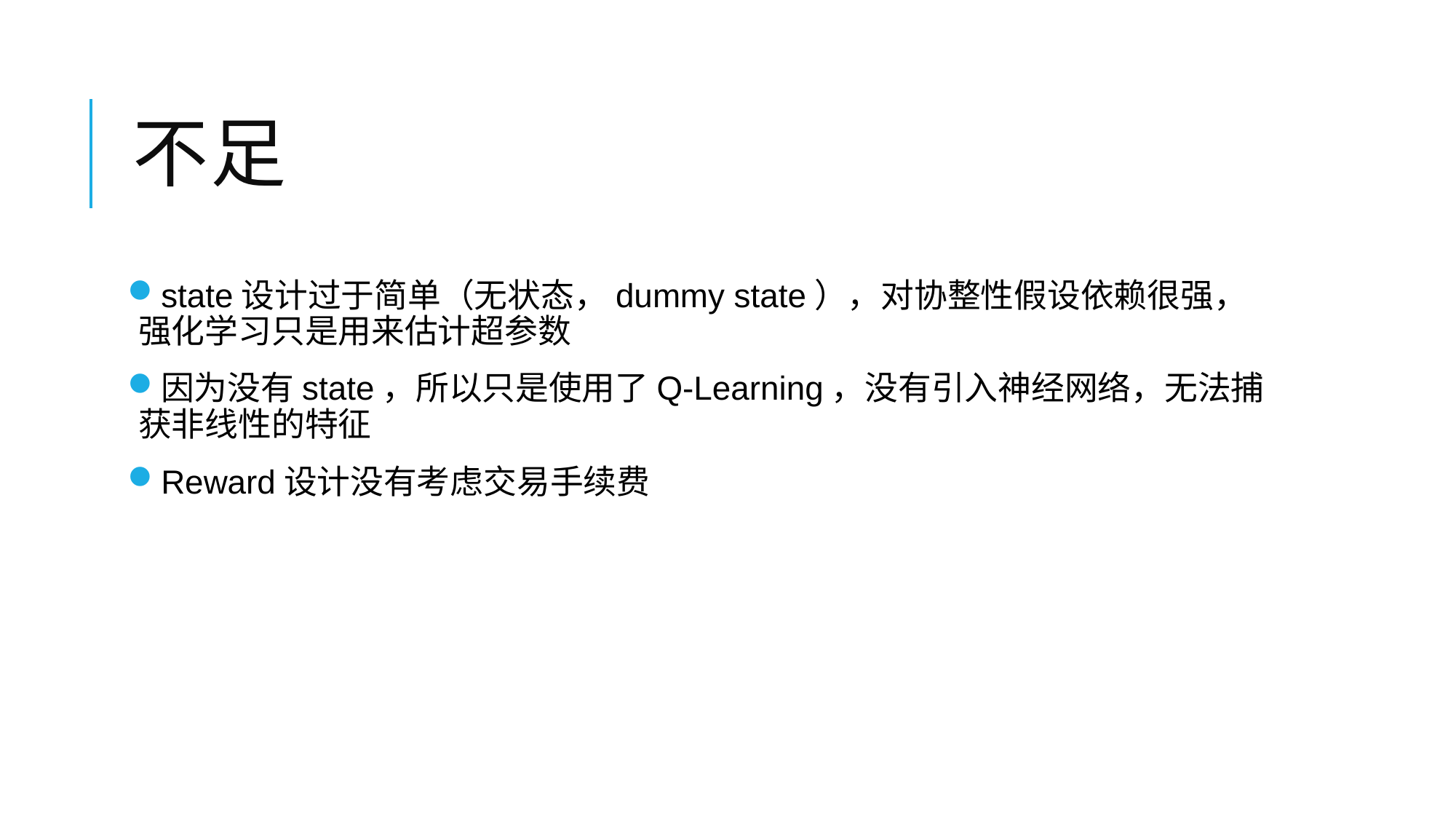

# 不足
state设计过于简单（无状态，dummy state），对协整性假设依赖很强，强化学习只是用来估计超参数
因为没有state，所以只是使用了Q-Learning，没有引入神经网络，无法捕获非线性的特征
Reward设计没有考虑交易手续费